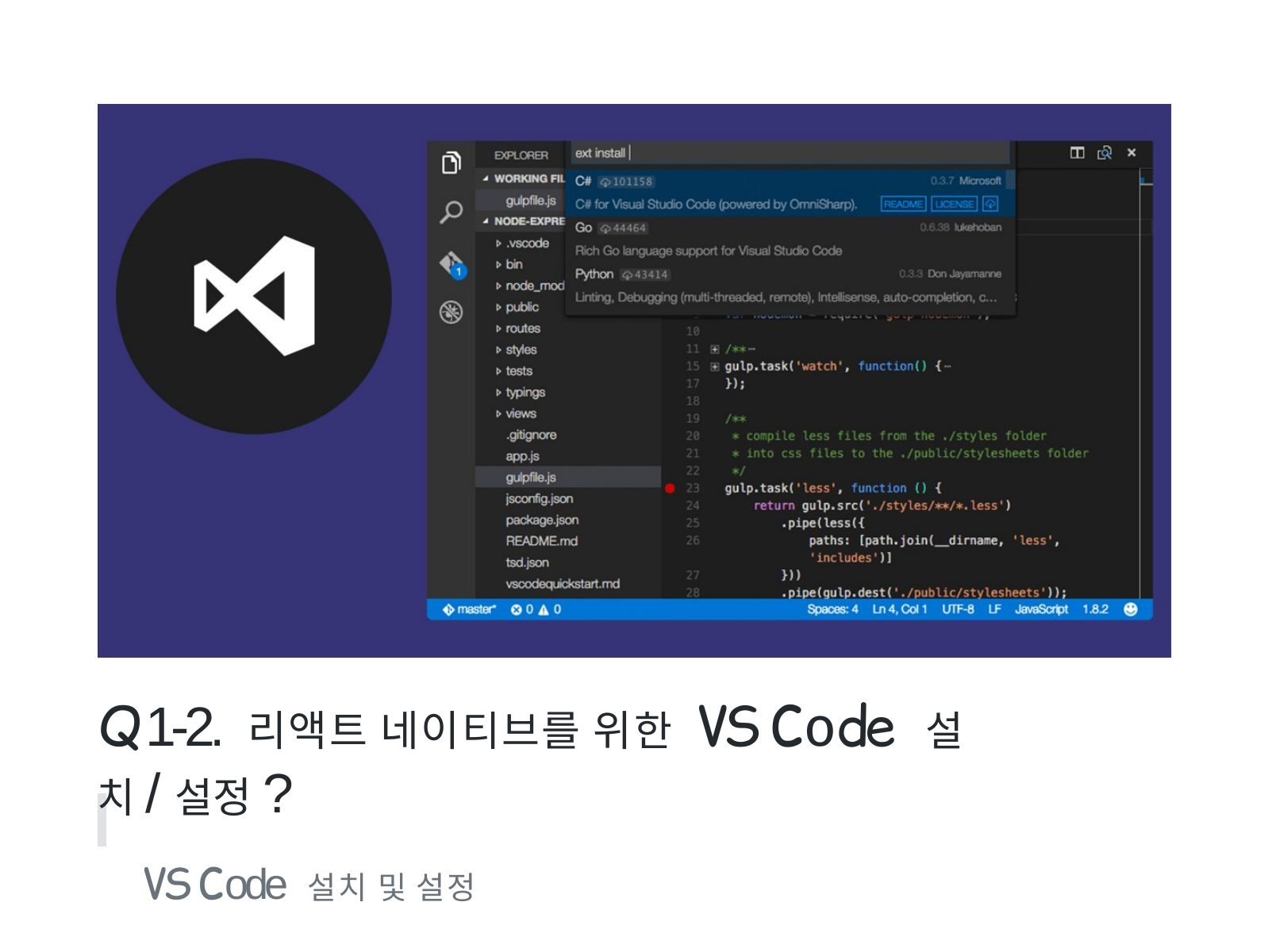

Q1‑2. 리액트 네이티브를 위한 VS Code 설치/설정?
VS Code 설치 및 설정